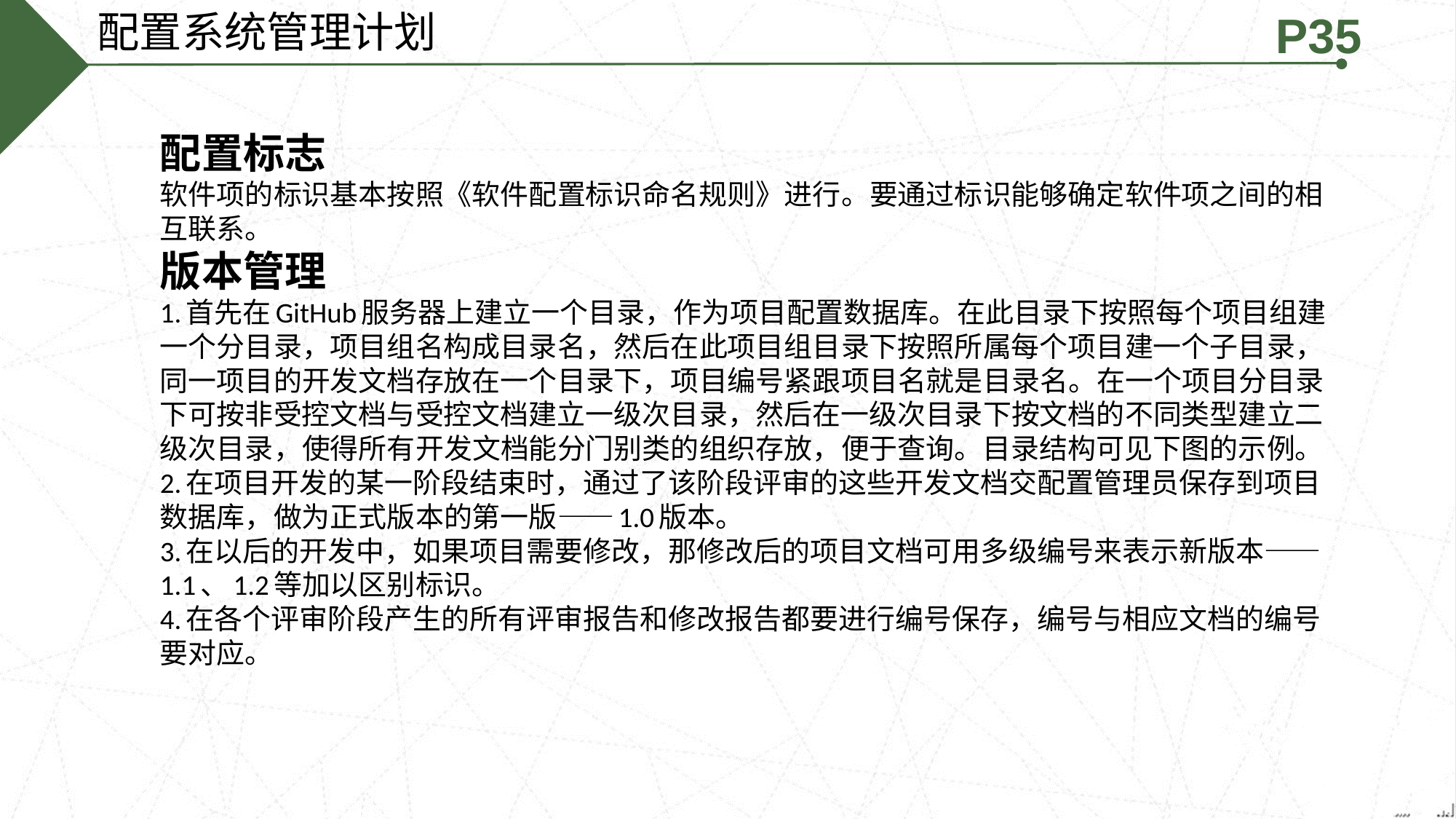

配置系统管理计划
P35

配置标志
软件项的标识基本按照《软件配置标识命名规则》进行。要通过标识能够确定软件项之间的相互联系。
版本管理
1.首先在GitHub服务器上建立一个目录，作为项目配置数据库。在此目录下按照每个项目组建一个分目录，项目组名构成目录名，然后在此项目组目录下按照所属每个项目建一个子目录，同一项目的开发文档存放在一个目录下，项目编号紧跟项目名就是目录名。在一个项目分目录下可按非受控文档与受控文档建立一级次目录，然后在一级次目录下按文档的不同类型建立二级次目录，使得所有开发文档能分门别类的组织存放，便于查询。目录结构可见下图的示例。
2.在项目开发的某一阶段结束时，通过了该阶段评审的这些开发文档交配置管理员保存到项目数据库，做为正式版本的第一版——1.0版本。
3.在以后的开发中，如果项目需要修改，那修改后的项目文档可用多级编号来表示新版本——1.1、1.2等加以区别标识。
4.在各个评审阶段产生的所有评审报告和修改报告都要进行编号保存，编号与相应文档的编号要对应。